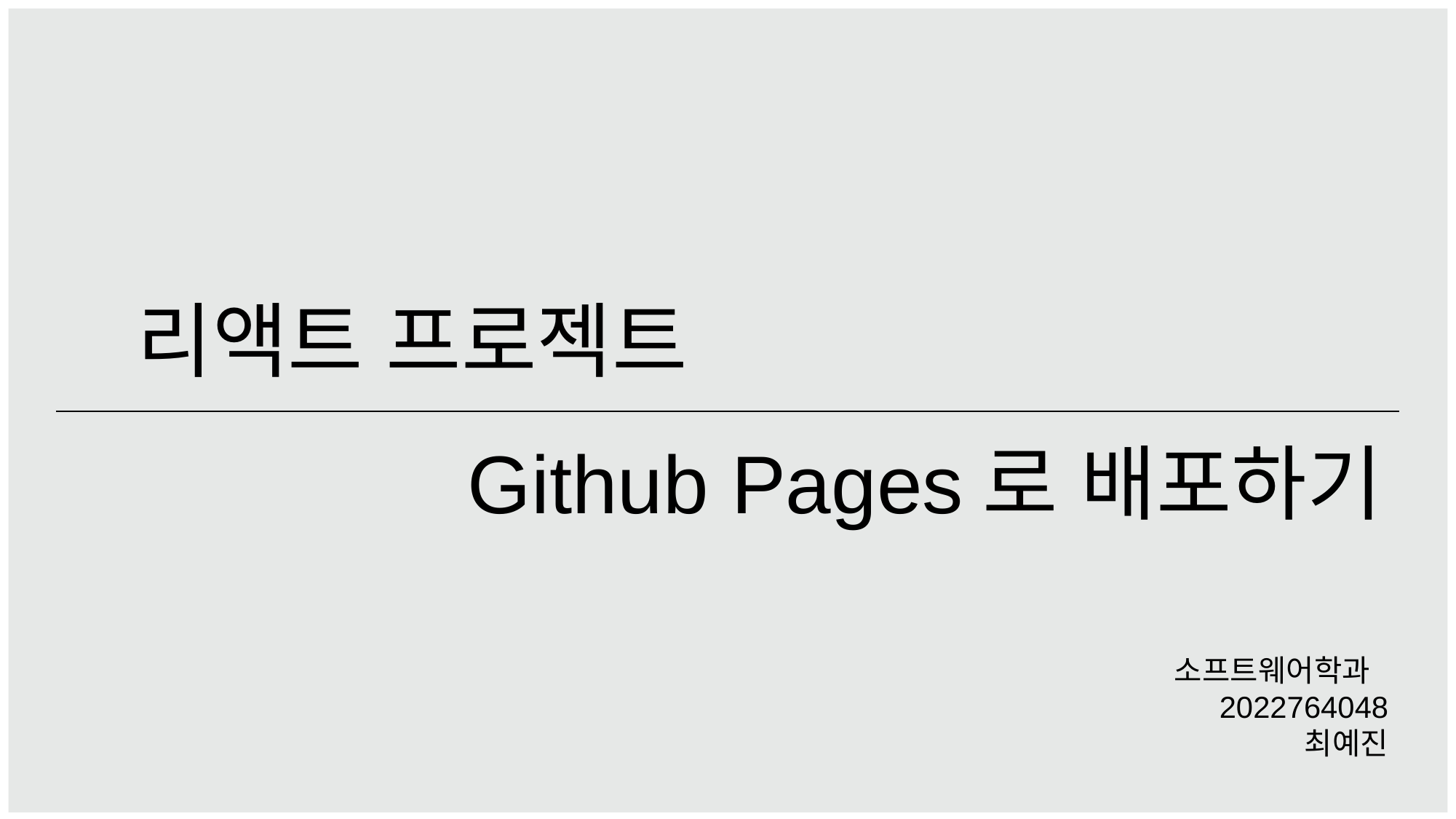

YOUR TITLE HERE
Ver. 01
리액트 프로젝트
Github Pages로 배포하기
소프트웨어학과
2022764048
최예진